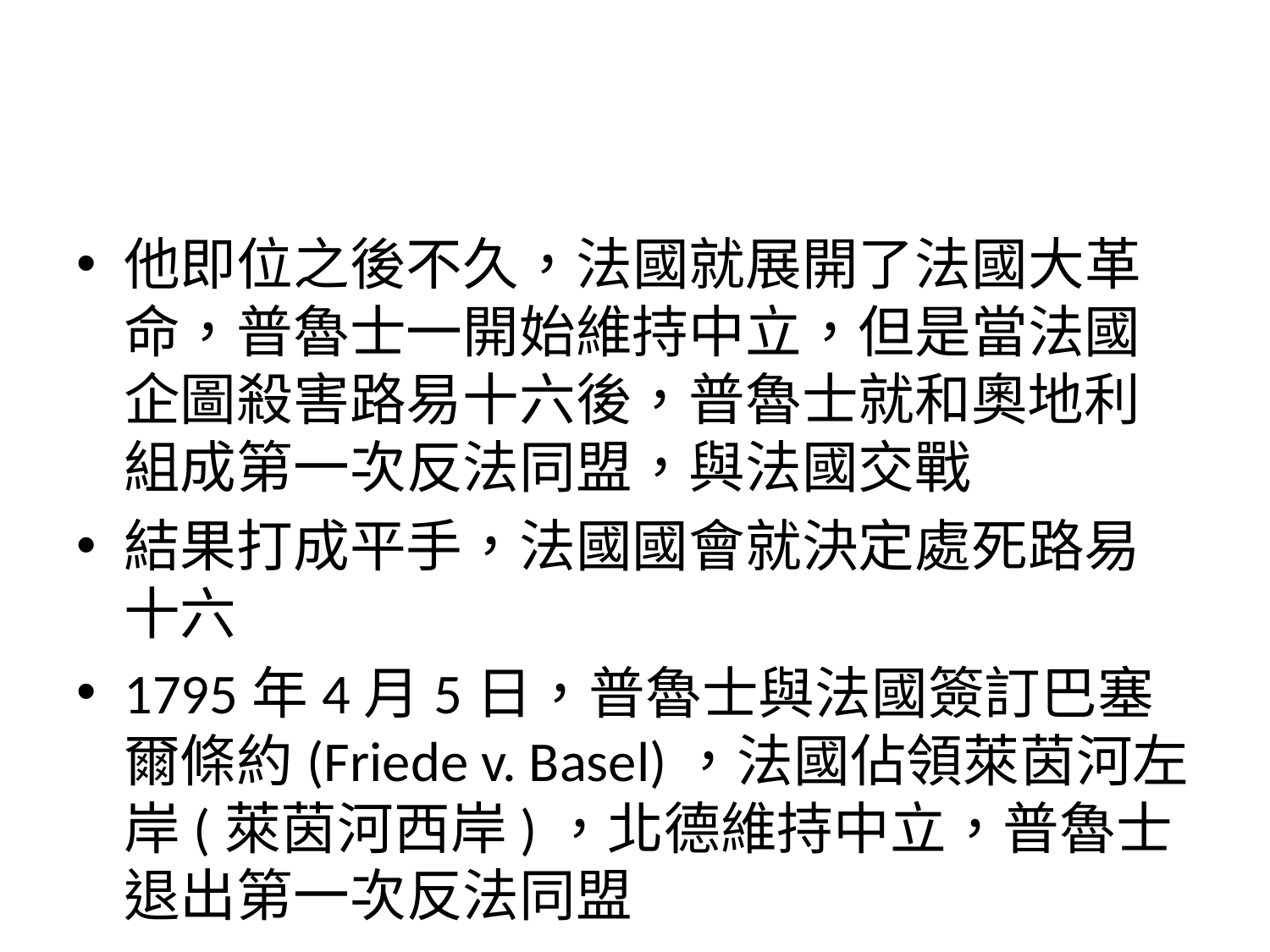

#
他即位之後不久，法國就展開了法國大革命，普魯士一開始維持中立，但是當法國企圖殺害路易十六後，普魯士就和奧地利組成第一次反法同盟，與法國交戰
結果打成平手，法國國會就決定處死路易十六
1795年4月5日，普魯士與法國簽訂巴塞爾條約(Friede v. Basel)，法國佔領萊茵河左岸(萊茵河西岸)，北德維持中立，普魯士退出第一次反法同盟